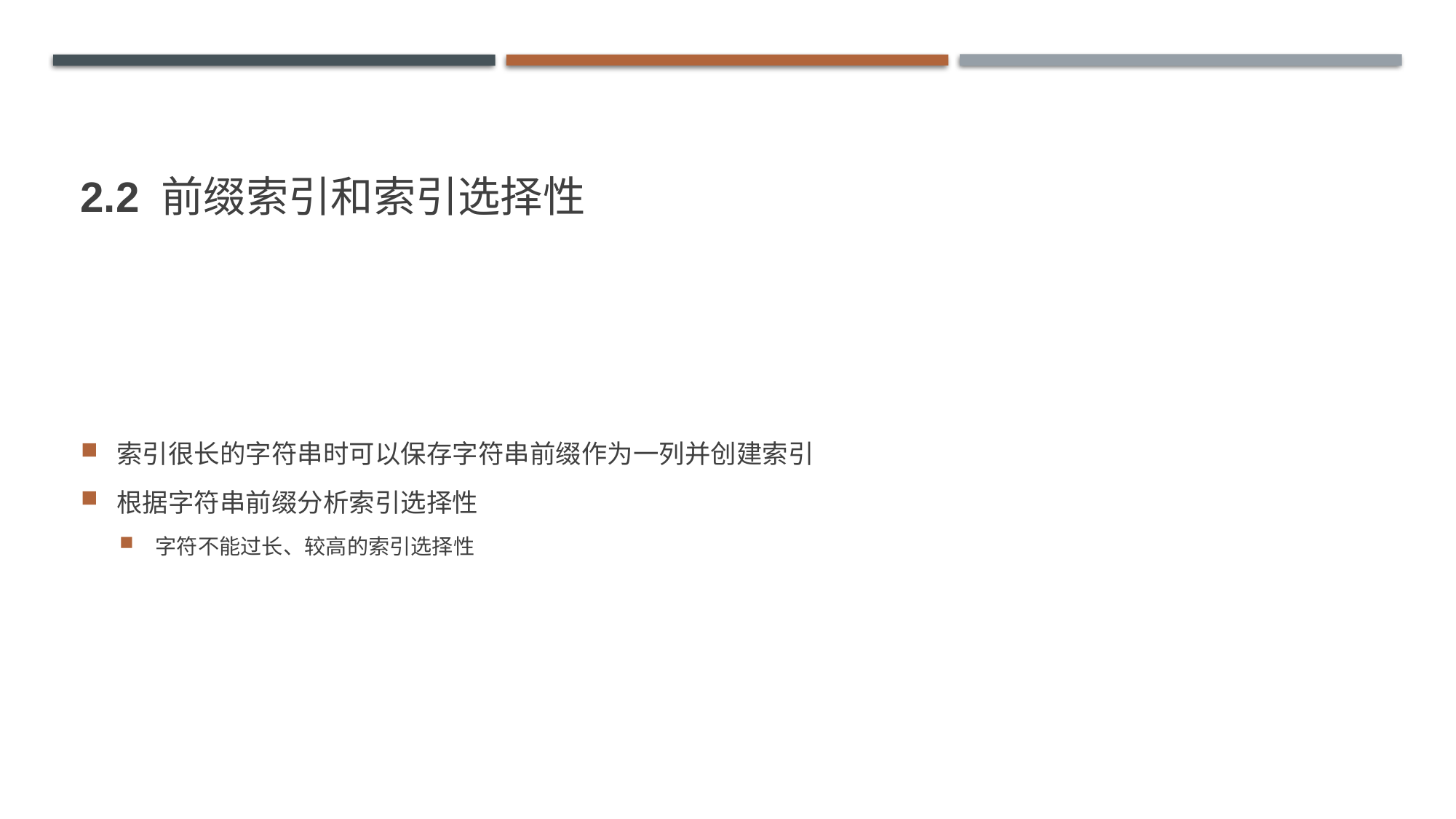

# 2.2 前缀索引和索引选择性
索引很长的字符串时可以保存字符串前缀作为一列并创建索引
根据字符串前缀分析索引选择性
字符不能过长、较高的索引选择性